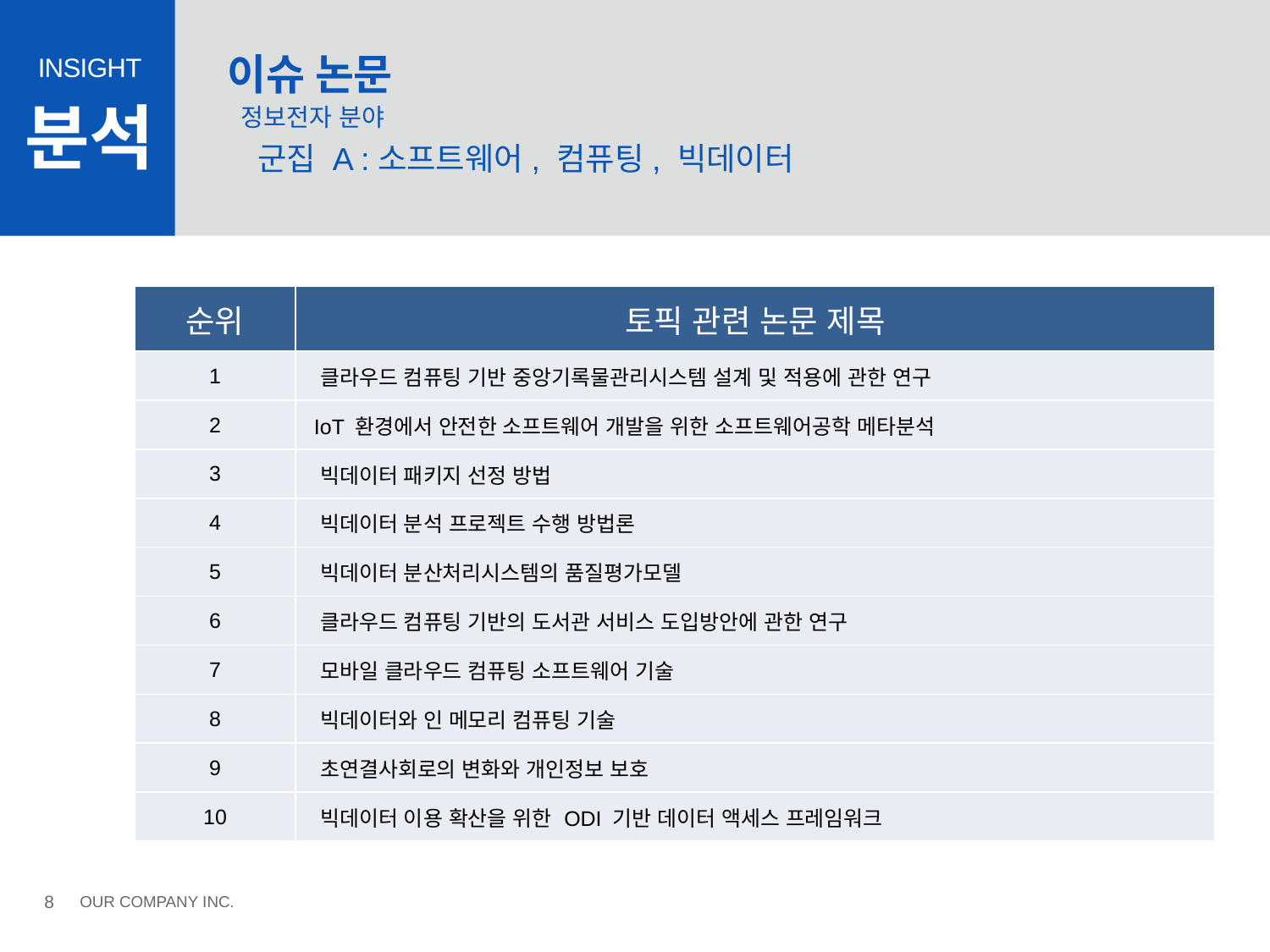

이슈 논문
분석
 정보전자 분야
군집 A :소프트웨어, 컴퓨팅, 빅데이터
| 순위 | 토픽 관련 논문 제목 |
| --- | --- |
| 1 | 클라우드 컴퓨팅 기반 중앙기록물관리시스템 설계 및 적용에 관한 연구 |
| 2 | IoT 환경에서 안전한 소프트웨어 개발을 위한 소프트웨어공학 메타분석 |
| 3 | 빅데이터 패키지 선정 방법 |
| 4 | 빅데이터 분석 프로젝트 수행 방법론 |
| 5 | 빅데이터 분산처리시스템의 품질평가모델 |
| 6 | 클라우드 컴퓨팅 기반의 도서관 서비스 도입방안에 관한 연구 |
| 7 | 모바일 클라우드 컴퓨팅 소프트웨어 기술 |
| 8 | 빅데이터와 인 메모리 컴퓨팅 기술 |
| 9 | 초연결사회로의 변화와 개인정보 보호 |
| 10 | 빅데이터 이용 확산을 위한 ODI 기반 데이터 액세스 프레임워크 |